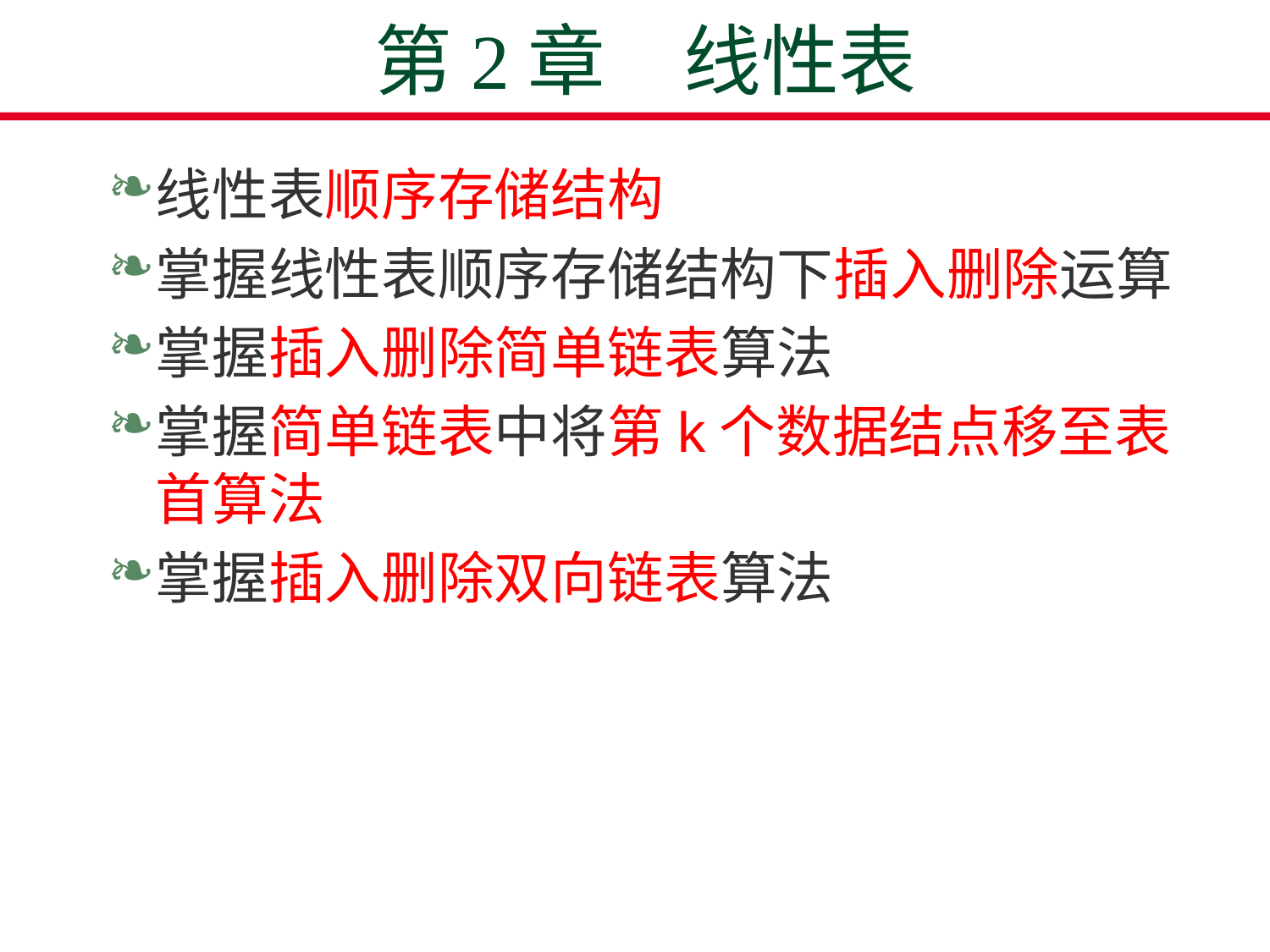

# 第2章　线性表

线性表顺序存储结构
掌握线性表顺序存储结构下插入删除运算
掌握插入删除简单链表算法
掌握简单链表中将第k个数据结点移至表首算法
掌握插入删除双向链表算法